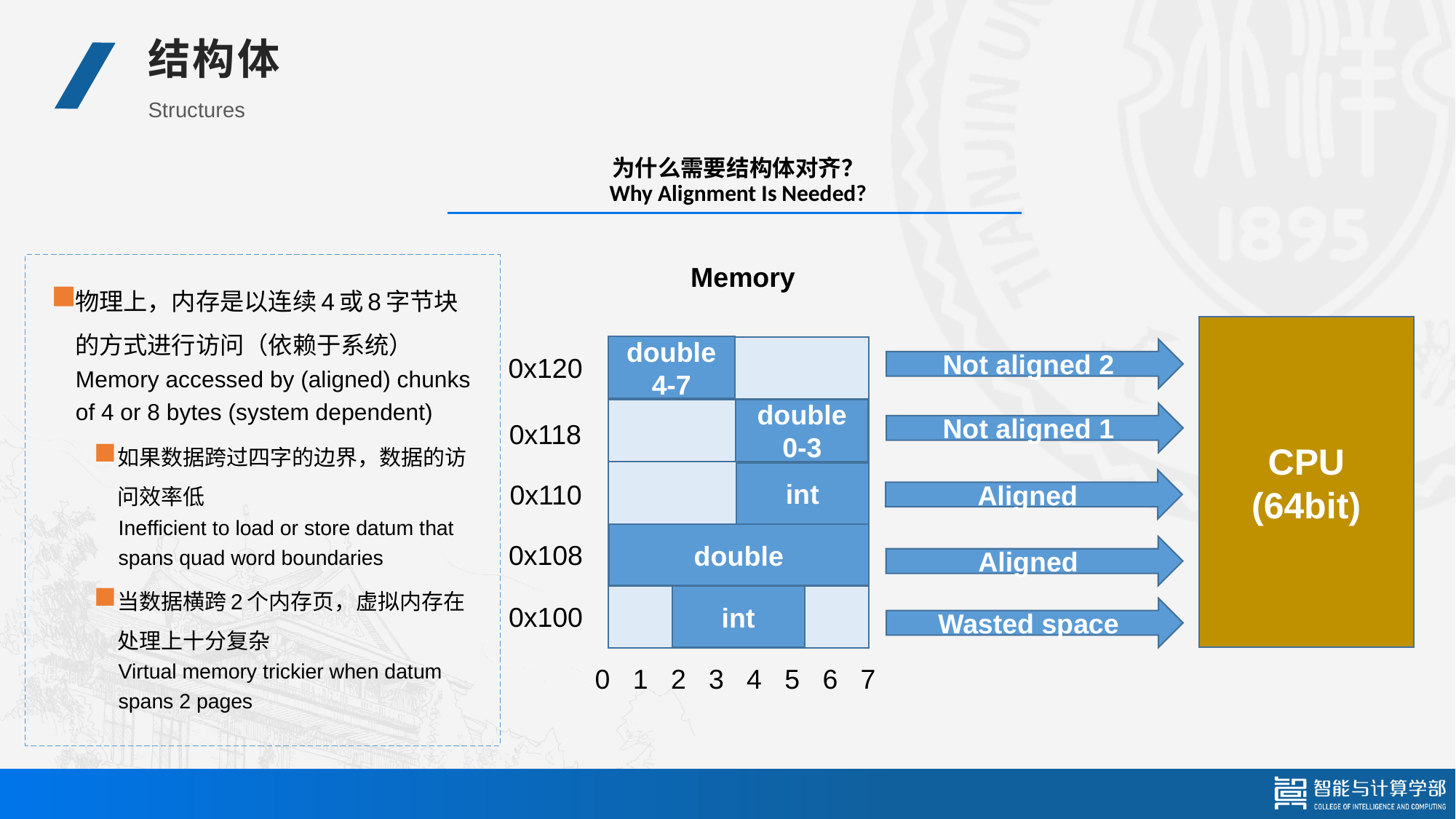

结构体
Structures
# 为什么需要结构体对齐？ Why Alignment Is Needed?
物理上，内存是以连续4或8字节块的方式进行访问（依赖于系统）
Memory accessed by (aligned) chunks of 4 or 8 bytes (system dependent)
如果数据跨过四字的边界，数据的访问效率低
Inefficient to load or store datum that spans quad word boundaries
当数据横跨2个内存页，虚拟内存在处理上十分复杂
Virtual memory trickier when datum spans 2 pages

Memory
CPU
(64bit)
double
4-7

Not aligned 2
0x120

double
0-3
Not aligned 1
0x118

int
Aligned
0x110

double
0x108
Aligned

int
0x100
Wasted space
0   1   2   3   4   5   6   7